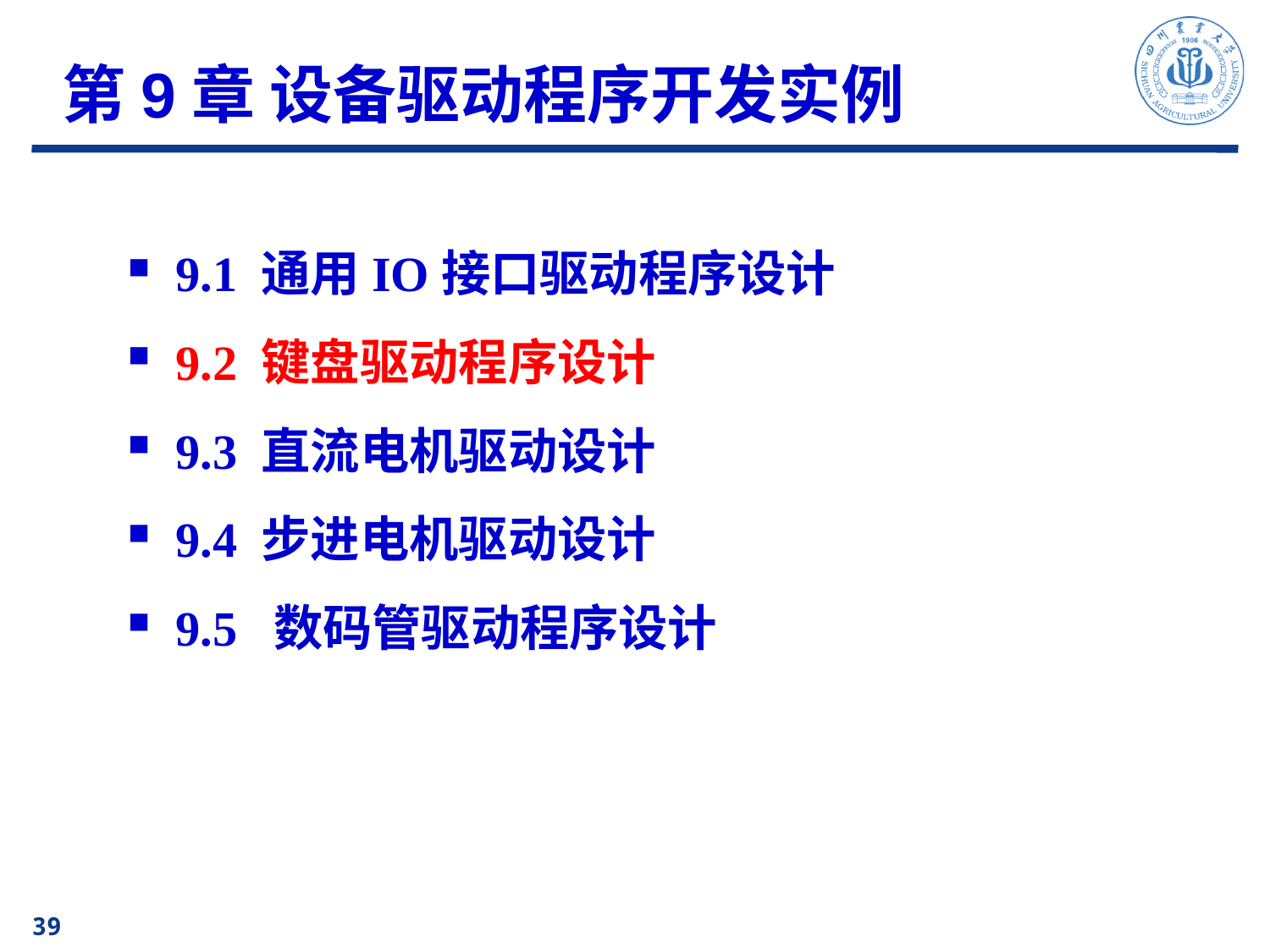

第9章 设备驱动程序开发实例
9.1 通用IO接口驱动程序设计
9.2 键盘驱动程序设计
9.3 直流电机驱动设计
9.4 步进电机驱动设计
9.5  数码管驱动程序设计